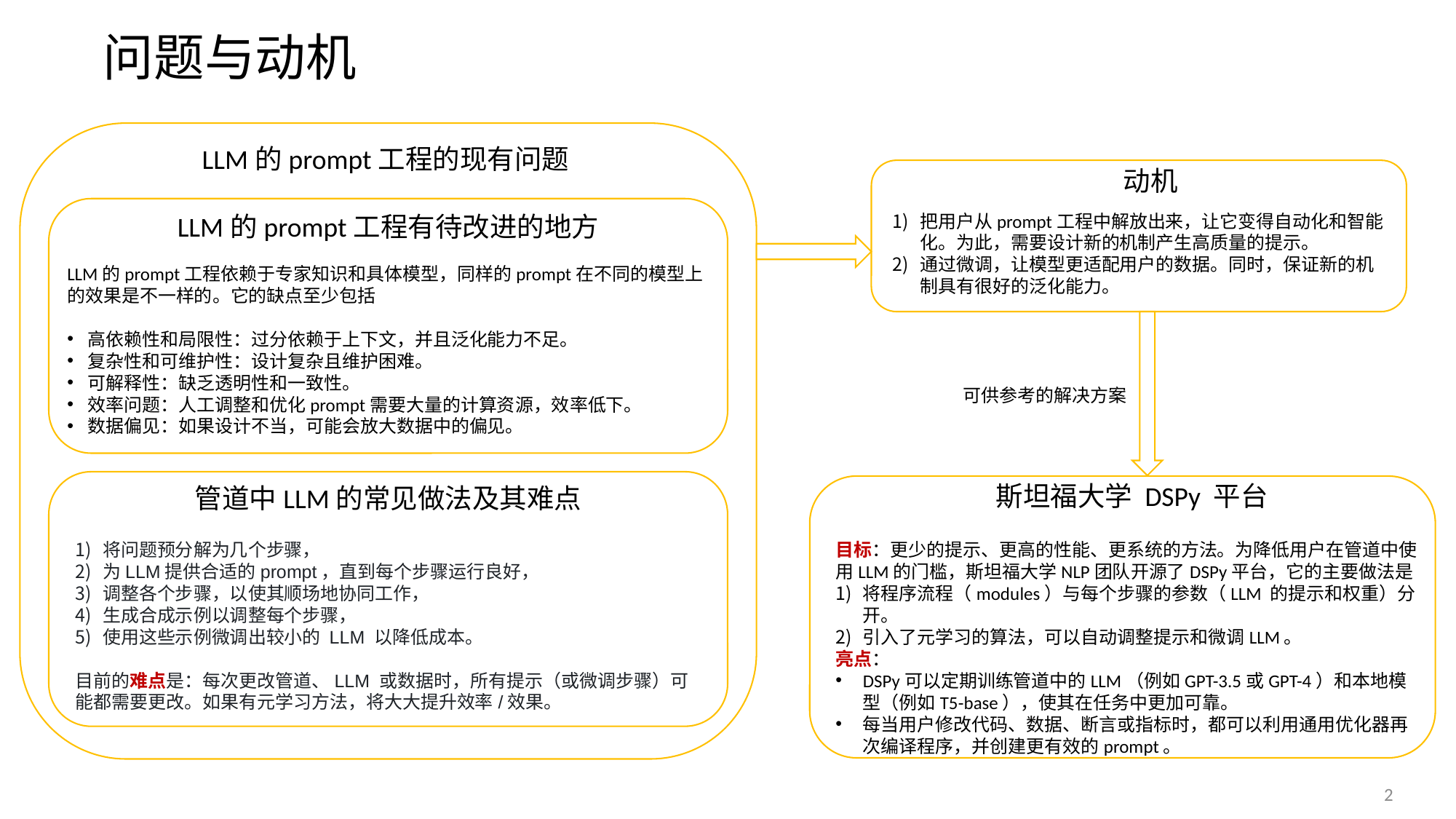

# 问题与动机

LLM的prompt工程的现有问题
动机

LLM的prompt工程有待改进的地方
把用户从prompt工程中解放出来，让它变得自动化和智能化。为此，需要设计新的机制产生高质量的提示。
通过微调，让模型更适配用户的数据。同时，保证新的机制具有很好的泛化能力。

LLM的prompt工程依赖于专家知识和具体模型，同样的prompt在不同的模型上的效果是不一样的。它的缺点至少包括

高依赖性和局限性：过分依赖于上下文，并且泛化能力不足。
复杂性和可维护性：设计复杂且维护困难。
可解释性：缺乏透明性和一致性。
效率问题：人工调整和优化prompt需要大量的计算资源，效率低下。
数据偏见：如果设计不当，可能会放大数据中的偏见。

可供参考的解决方案

斯坦福大学 DSPy 平台
管道中LLM的常见做法及其难点

将问题预分解为几个步骤，
为LLM提供合适的prompt，直到每个步骤运行良好，
调整各个步骤，以使其顺场地协同工作，
生成合成示例以调整每个步骤，
使用这些示例微调出较小的 LLM 以降低成本。

目前的难点是：每次更改管道、LLM 或数据时，所有提示（或微调步骤）可能都需要更改。如果有元学习方法，将大大提升效率/效果。
目标：更少的提示、更高的性能、更系统的方法。为降低用户在管道中使用LLM的门槛，斯坦福大学NLP团队开源了DSPy平台，它的主要做法是
将程序流程（modules）与每个步骤的参数（LLM 的提示和权重）分开。
引入了元学习的算法，可以自动调整提示和微调LLM。
亮点：
DSPy可以定期训练管道中的LLM（例如GPT-3.5或GPT-4）和本地模型（例如T5-base），使其在任务中更加可靠。
每当用户修改代码、数据、断言或指标时，都可以利用通用优化器再次编译程序，并创建更有效的prompt。
2